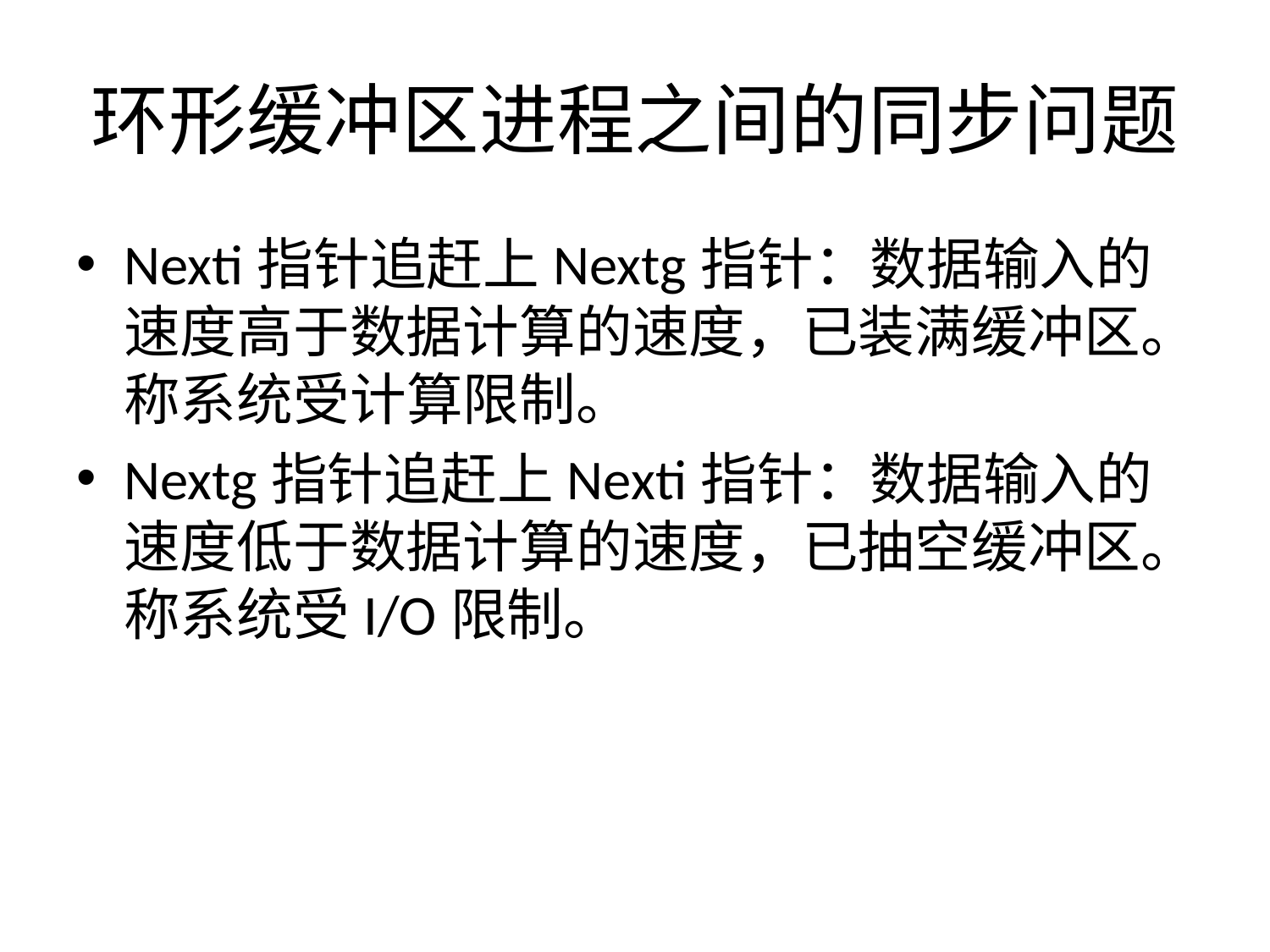

# 环形缓冲区进程之间的同步问题
Nexti指针追赶上Nextg指针：数据输入的速度高于数据计算的速度，已装满缓冲区。称系统受计算限制。
Nextg指针追赶上Nexti指针：数据输入的速度低于数据计算的速度，已抽空缓冲区。称系统受I/O限制。